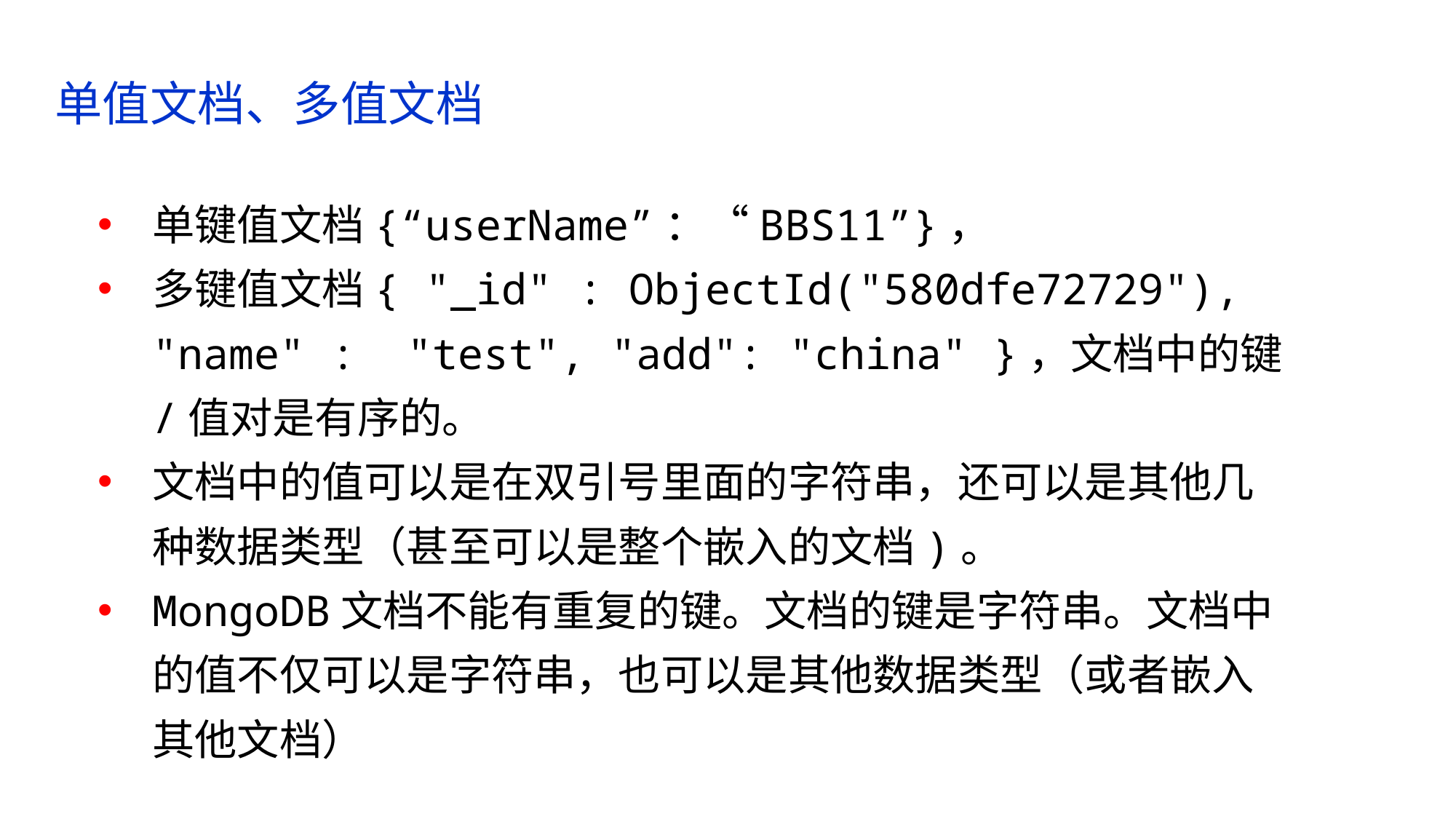

单值文档、多值文档
单键值文档{“userName”：“BBS11”}，
多键值文档{ "_id" : ObjectId("580dfe72729"),  "name" :  "test", "add": "china" }，文档中的键/值对是有序的。
文档中的值可以是在双引号里面的字符串，还可以是其他几种数据类型（甚至可以是整个嵌入的文档)。
MongoDB文档不能有重复的键。文档的键是字符串。文档中的值不仅可以是字符串，也可以是其他数据类型（或者嵌入其他文档）